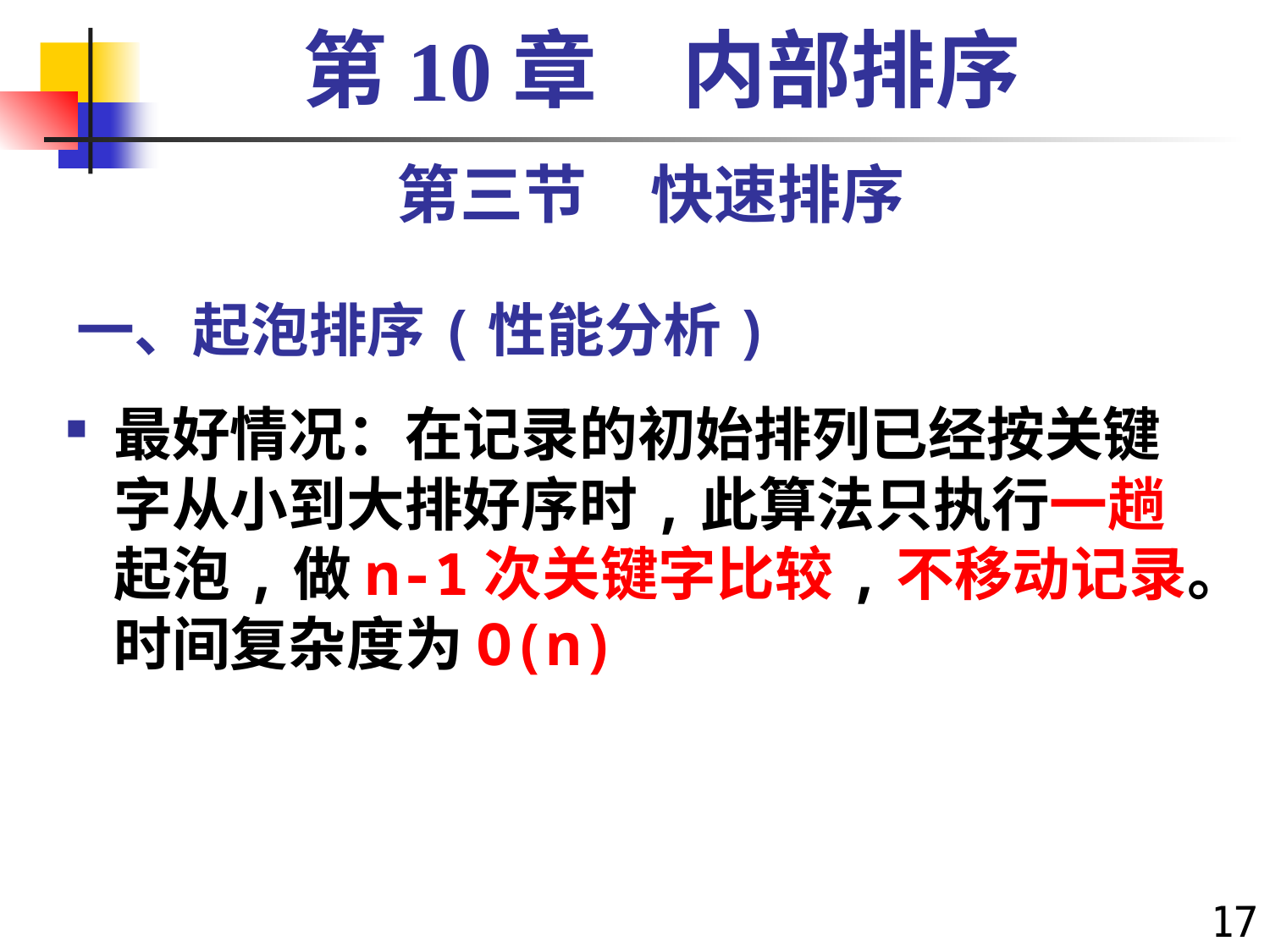

第10章　内部排序
第三节　快速排序
# 一、起泡排序(性能分析)
最好情况：在记录的初始排列已经按关键字从小到大排好序时,此算法只执行一趟起泡,做n-1次关键字比较,不移动记录。时间复杂度为O(n)

17